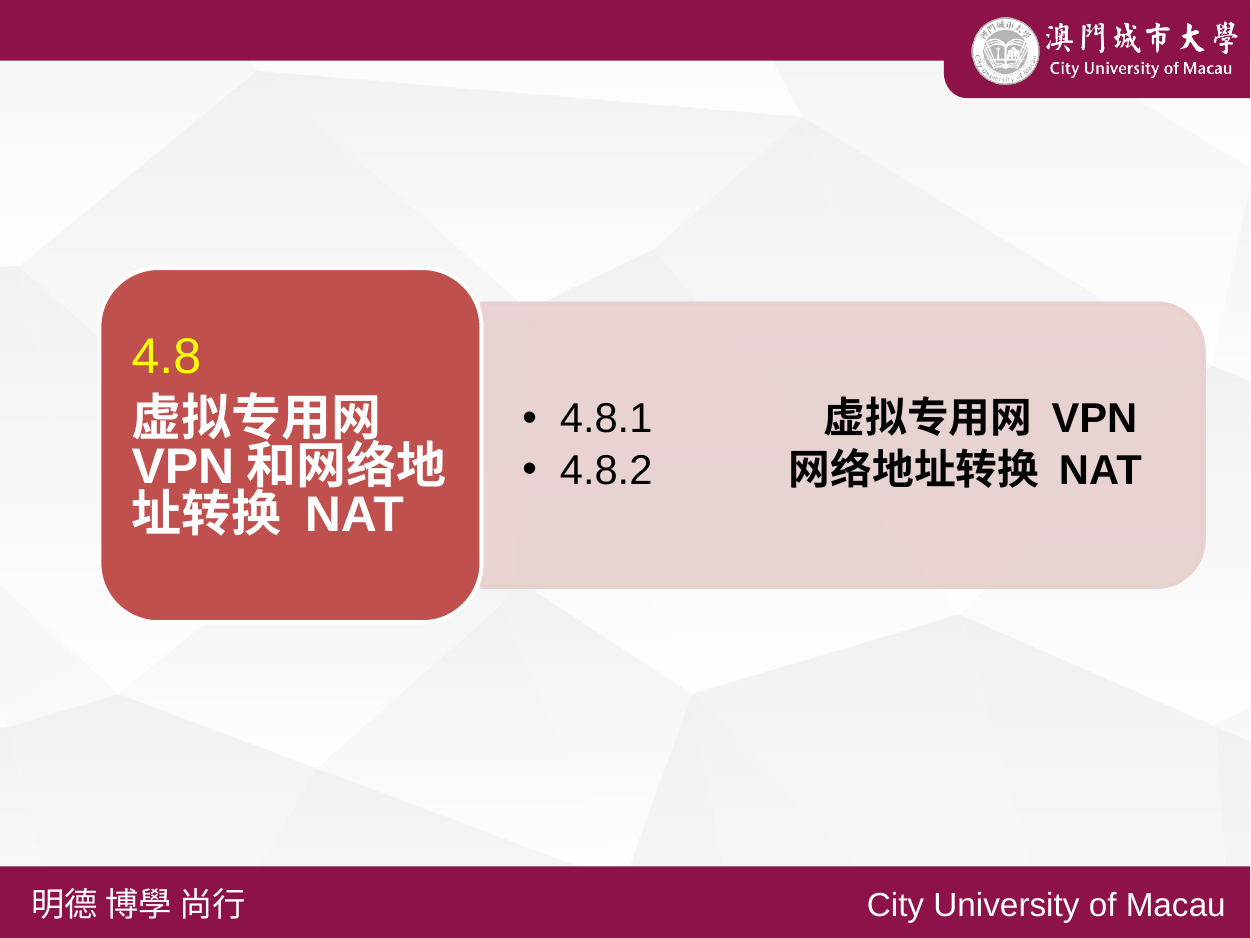

4.8
虚拟专用网 VPN和网络地址转换 NAT
4.8.1              虚拟专用网 VPN
4.8.2           网络地址转换 NAT